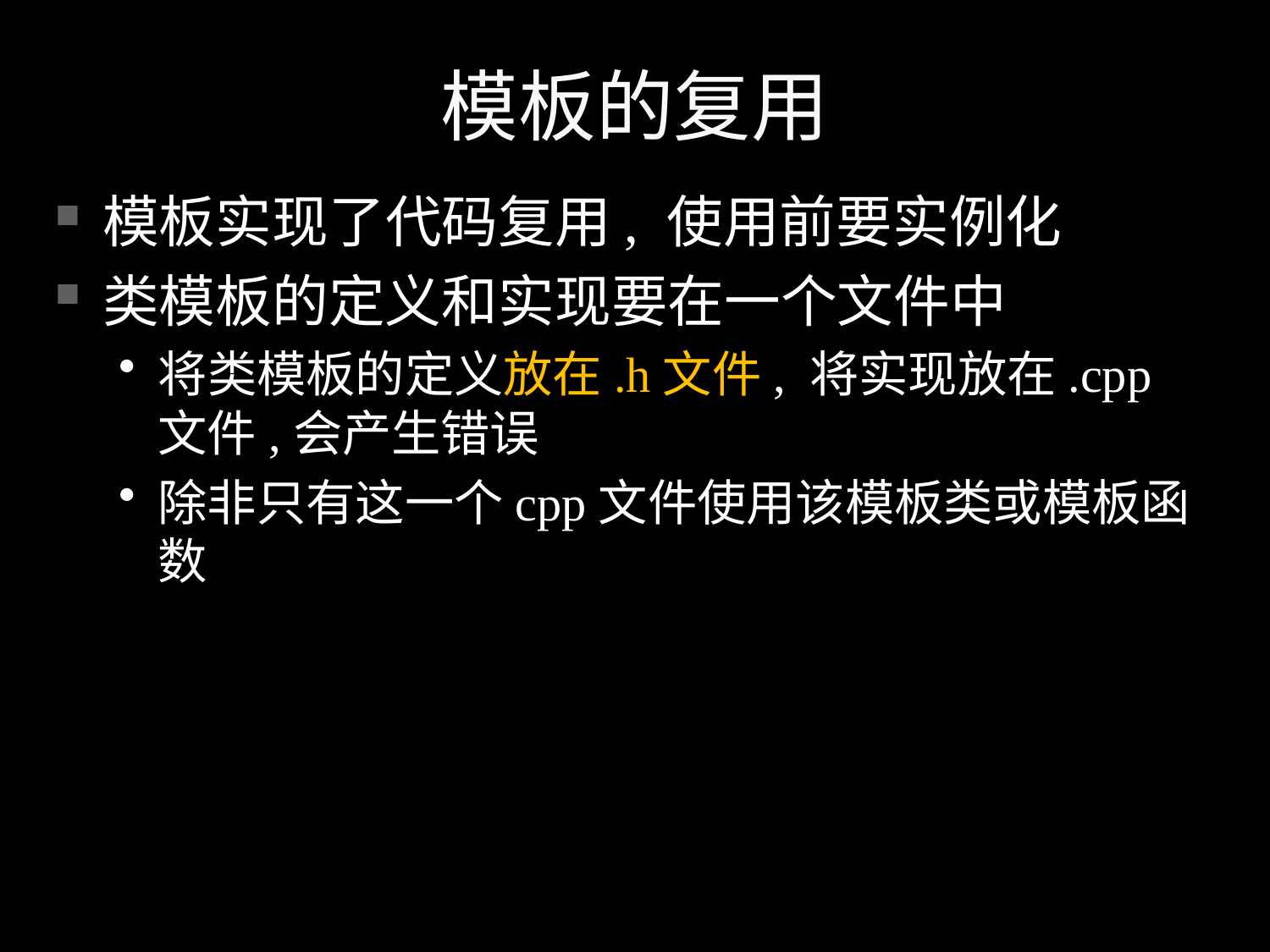

# 模板的复用
模板实现了代码复用, 使用前要实例化
类模板的定义和实现要在一个文件中
将类模板的定义放在.h文件, 将实现放在.cpp文件,会产生错误
除非只有这一个cpp文件使用该模板类或模板函数